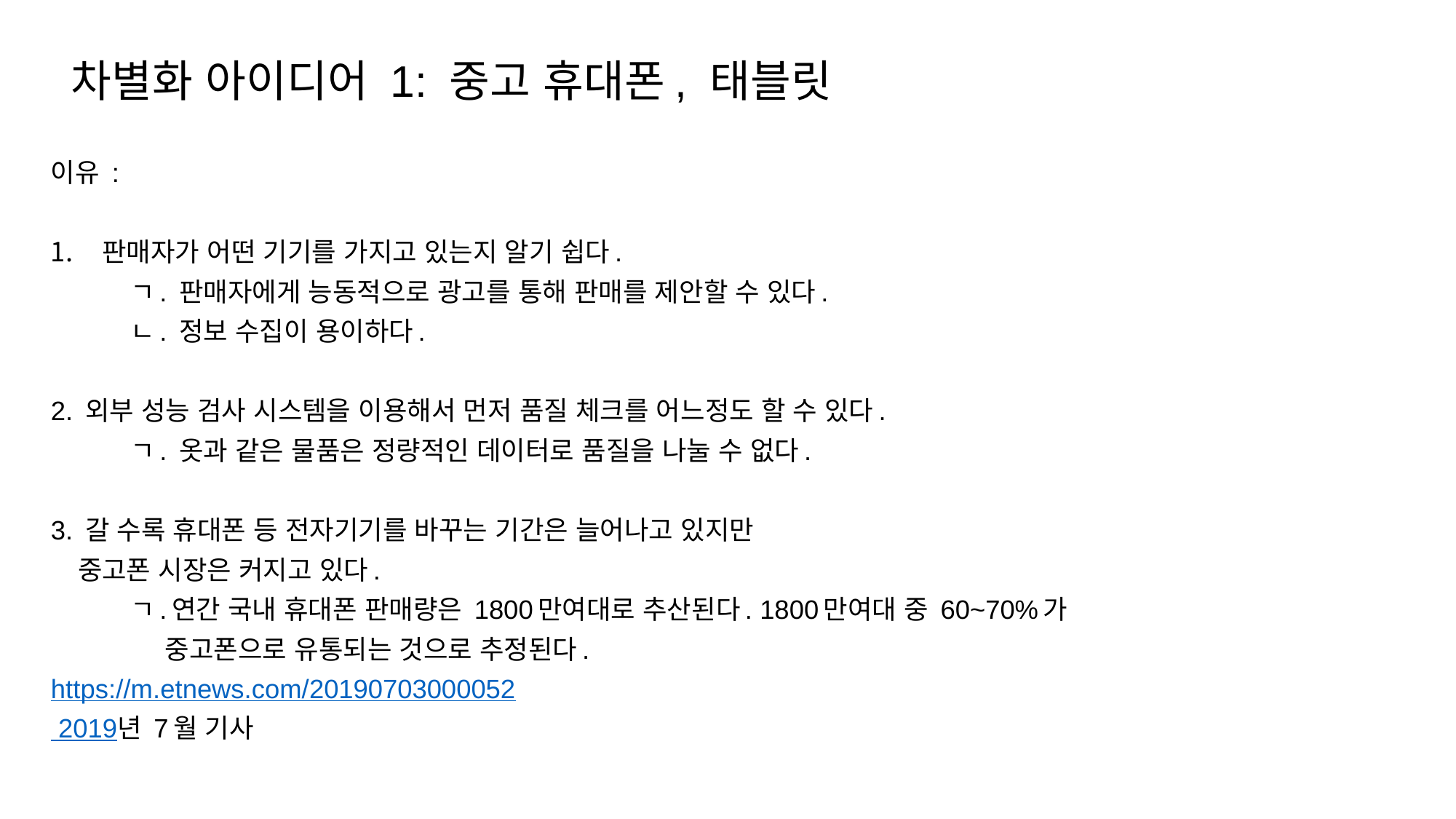

# 차별화 아이디어 1: 중고 휴대폰, 태블릿
이유 :

판매자가 어떤 기기를 가지고 있는지 알기 쉽다.
	ㄱ. 판매자에게 능동적으로 광고를 통해 판매를 제안할 수 있다.
	ㄴ. 정보 수집이 용이하다.

2. 외부 성능 검사 시스템을 이용해서 먼저 품질 체크를 어느정도 할 수 있다.
	ㄱ. 옷과 같은 물품은 정량적인 데이터로 품질을 나눌 수 없다.

3. 갈 수록 휴대폰 등 전자기기를 바꾸는 기간은 늘어나고 있지만
   중고폰 시장은 커지고 있다.
	ㄱ.연간 국내 휴대폰 판매량은 1800만여대로 추산된다. 1800만여대 중 60~70%가
	    중고폰으로 유통되는 것으로 추정된다.
https://m.etnews.com/20190703000052
 2019년 7월 기사